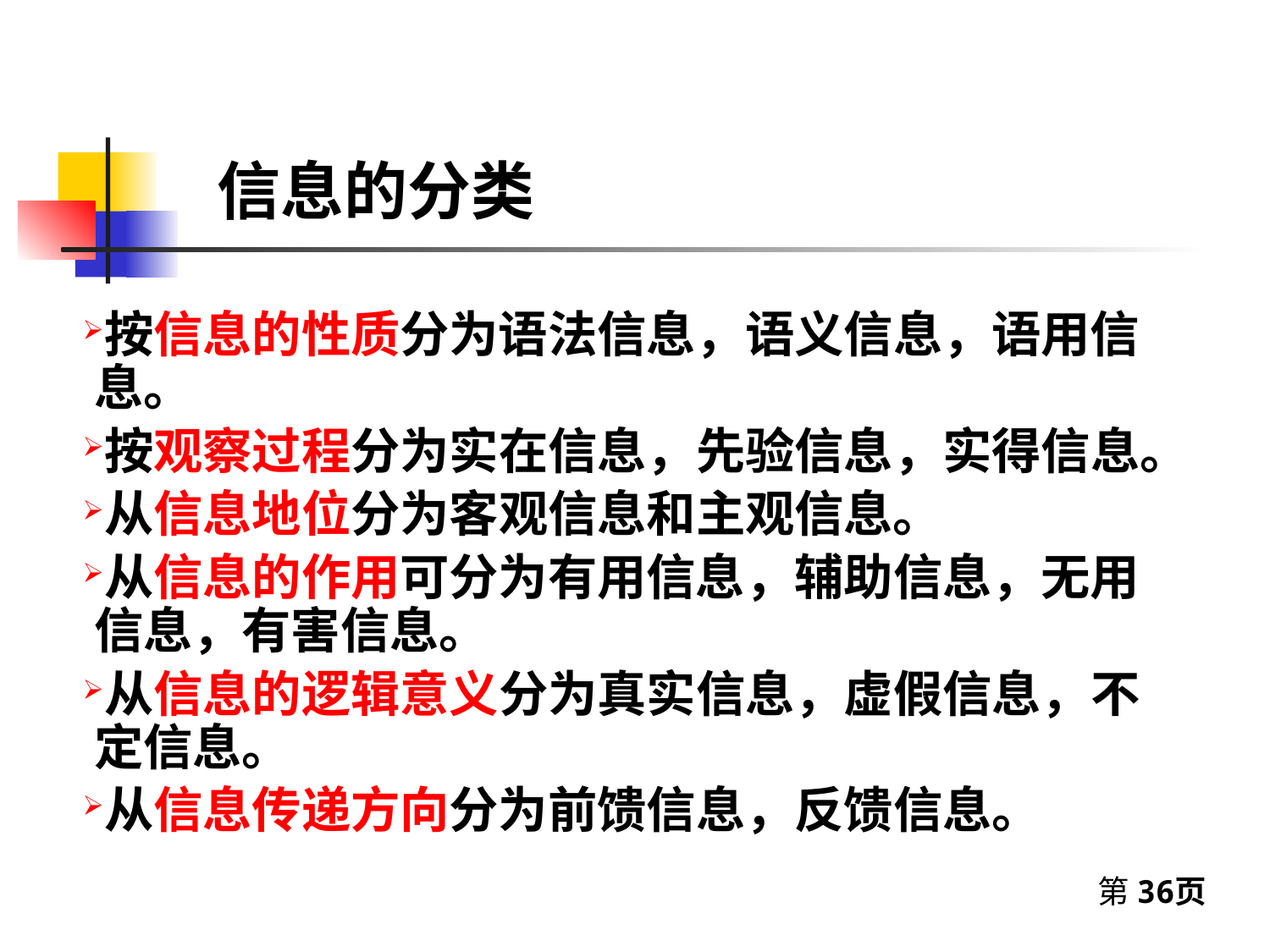

信息的分类

按信息的性质分为语法信息，语义信息，语用信息。
按观察过程分为实在信息，先验信息，实得信息。
从信息地位分为客观信息和主观信息。
从信息的作用可分为有用信息，辅助信息，无用信息，有害信息。
从信息的逻辑意义分为真实信息，虚假信息，不定信息。
从信息传递方向分为前馈信息，反馈信息。